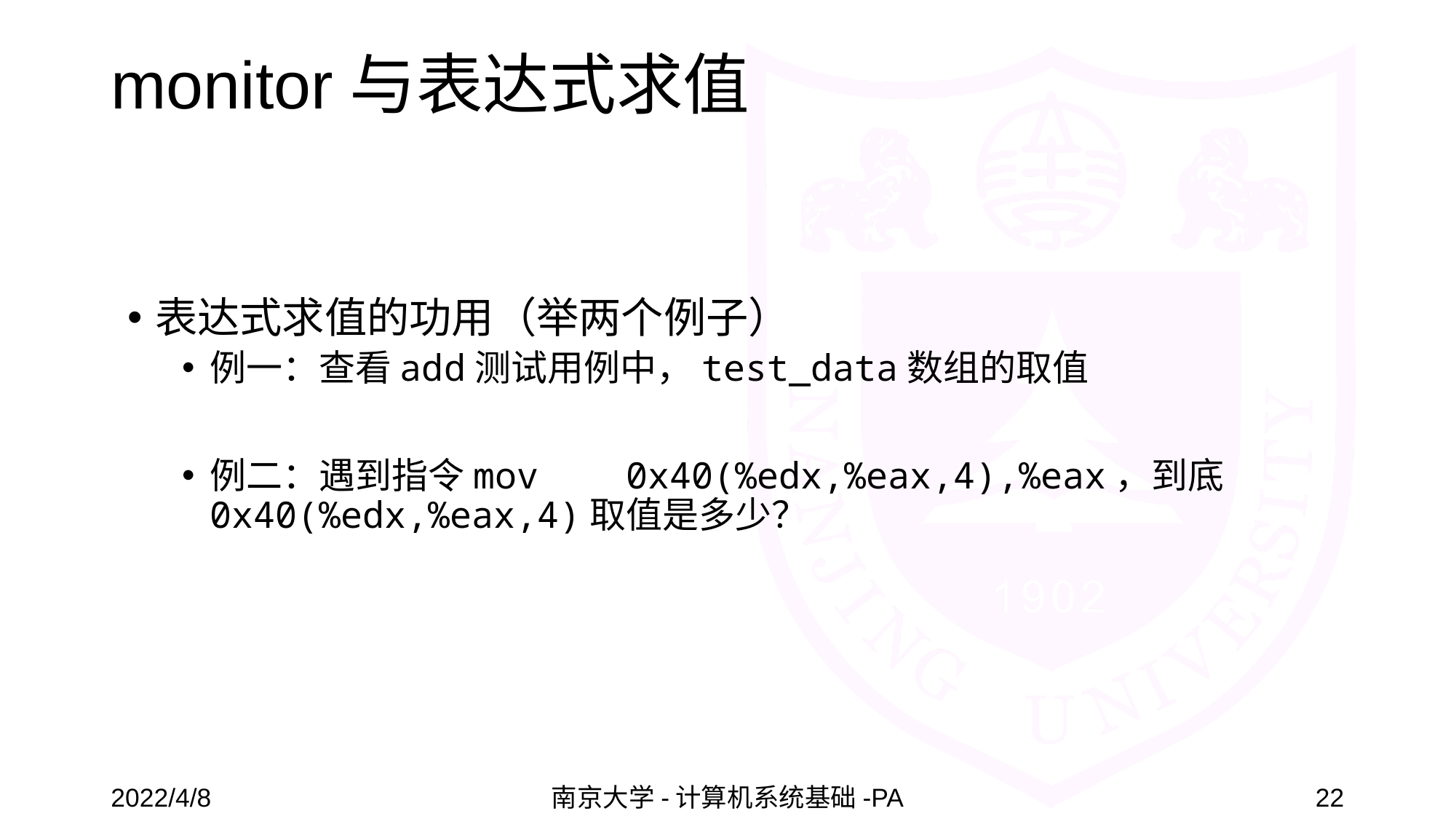

# monitor与表达式求值
表达式求值的功用（举两个例子）
例一：查看add测试用例中，test_data数组的取值

例二：遇到指令mov    0x40(%edx,%eax,4),%eax，到底0x40(%edx,%eax,4)取值是多少？
2022/4/8
南京大学-计算机系统基础-PA
22